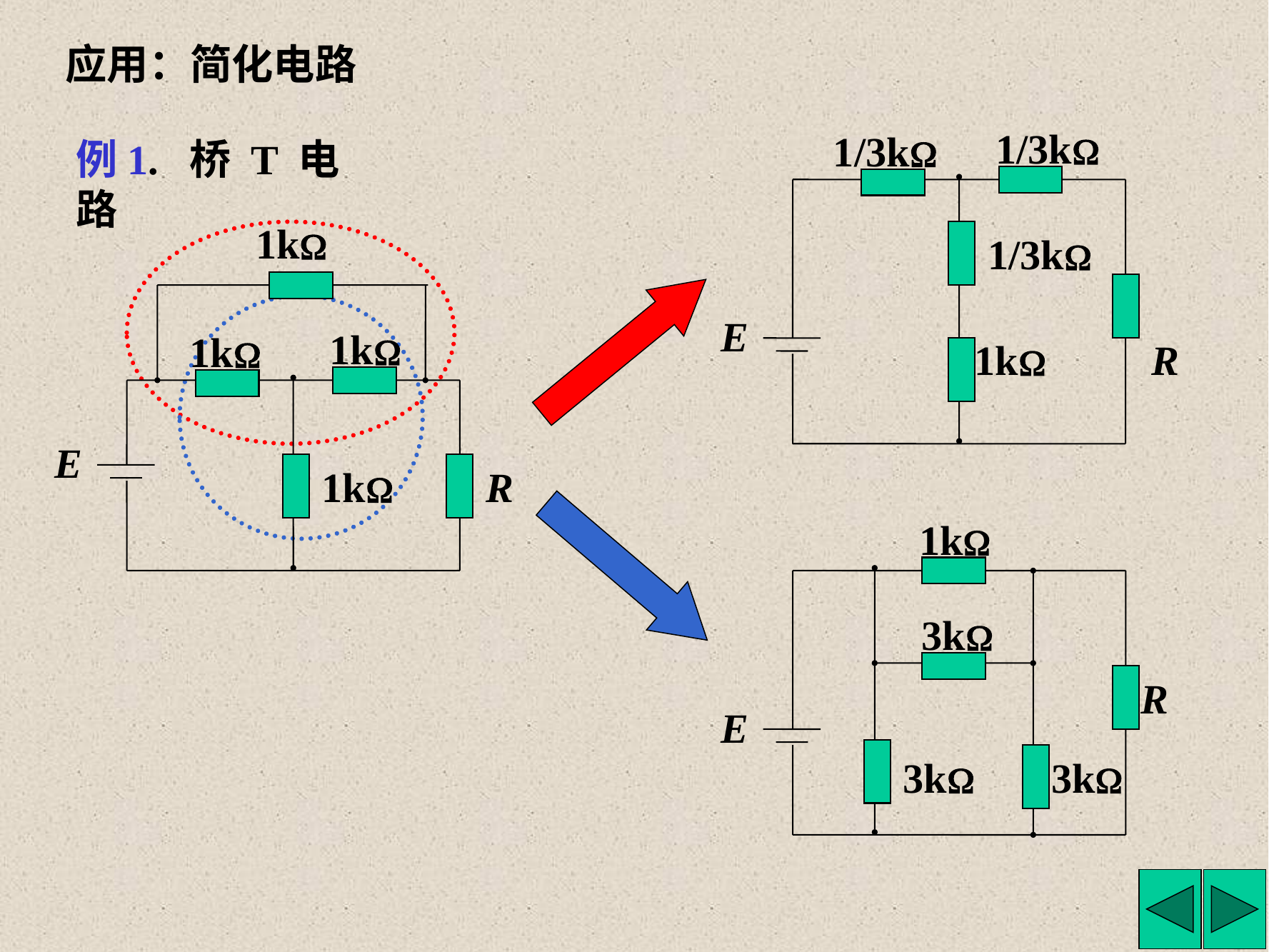

应用：简化电路
1/3kΩ
1/3kΩ

1/3kΩ

E
1kΩ
R

例1.  桥 T 电路
1kΩ

1kΩ
1kΩ

E

1kΩ

R

1kΩ

3kΩ

R
E

3kΩ

3kΩ